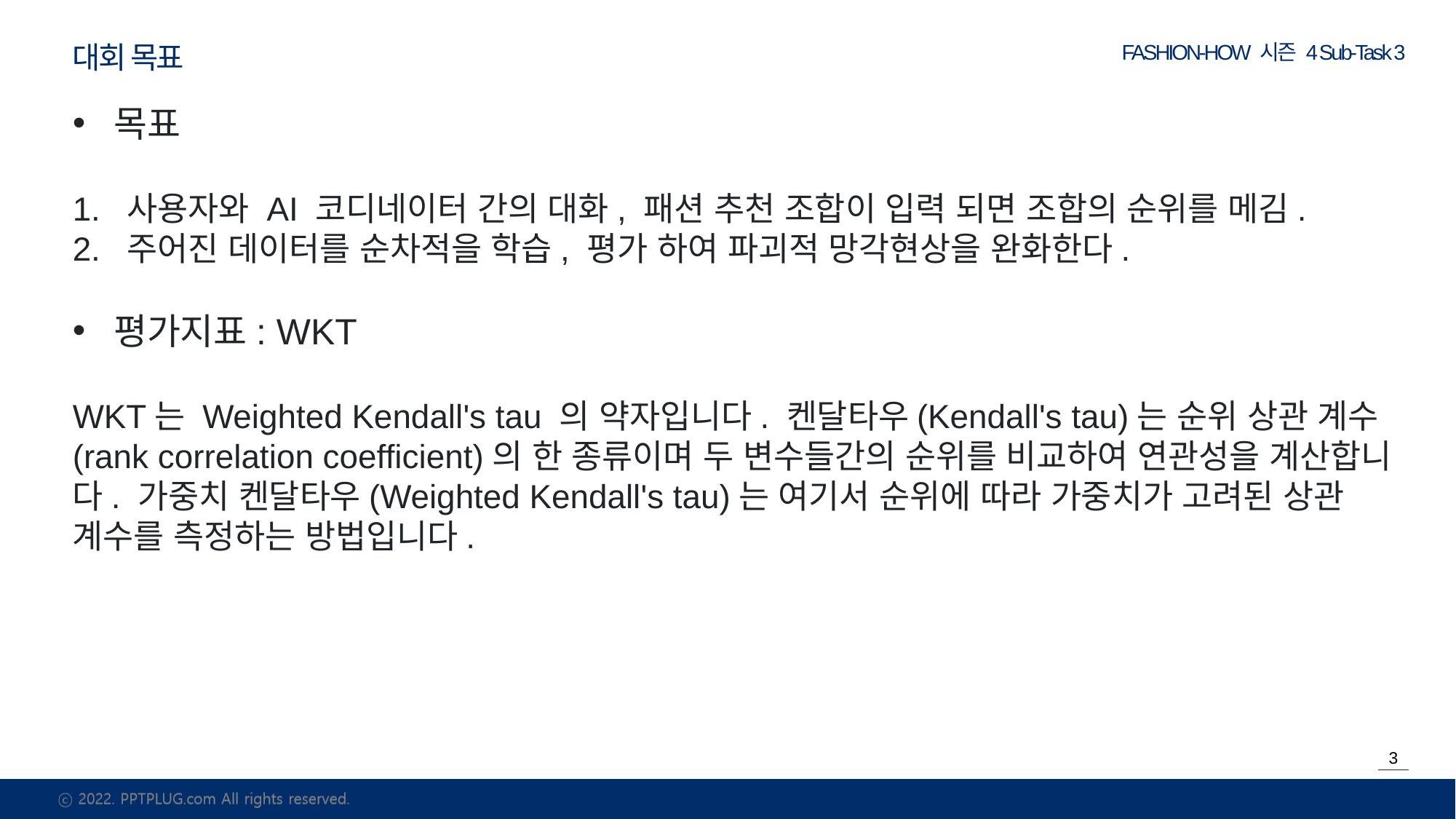

대회 목표
목표

사용자와 AI 코디네이터 간의 대화, 패션 추천 조합이 입력 되면 조합의 순위를 메김.
주어진 데이터를 순차적을 학습, 평가 하여 파괴적 망각현상을 완화한다.

평가지표: WKT

WKT는 Weighted Kendall's tau 의 약자입니다. 켄달타우(Kendall's tau)는 순위 상관 계수(rank correlation coefficient)의 한 종류이며 두 변수들간의 순위를 비교하여 연관성을 계산합니다. 가중치 켄달타우(Weighted Kendall's tau)는 여기서 순위에 따라 가중치가 고려된 상관 계수를 측정하는 방법입니다.